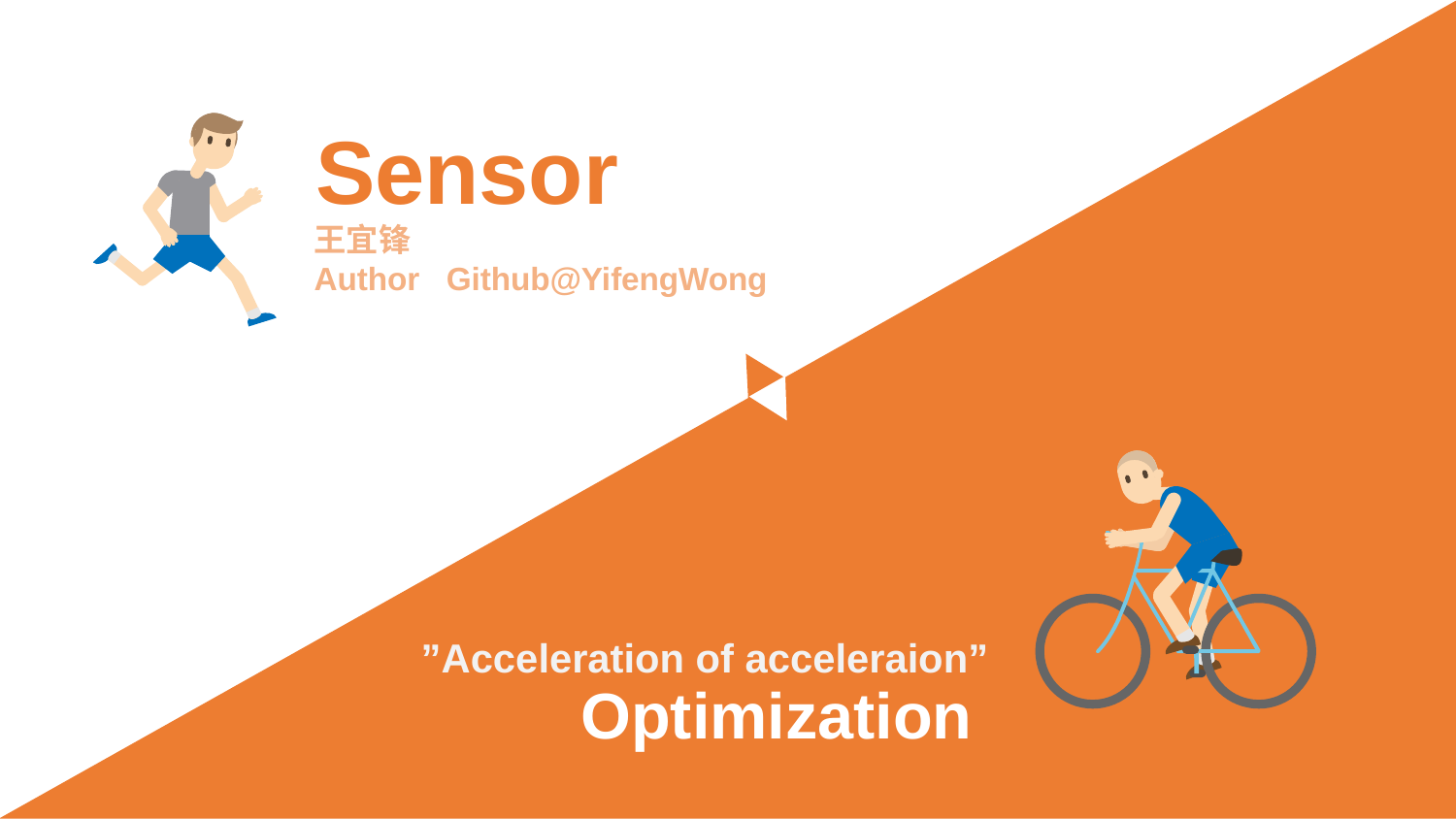

Sensor

王宜锋
Author   Github@YifengWong

”Acceleration of acceleraion”
Optimization